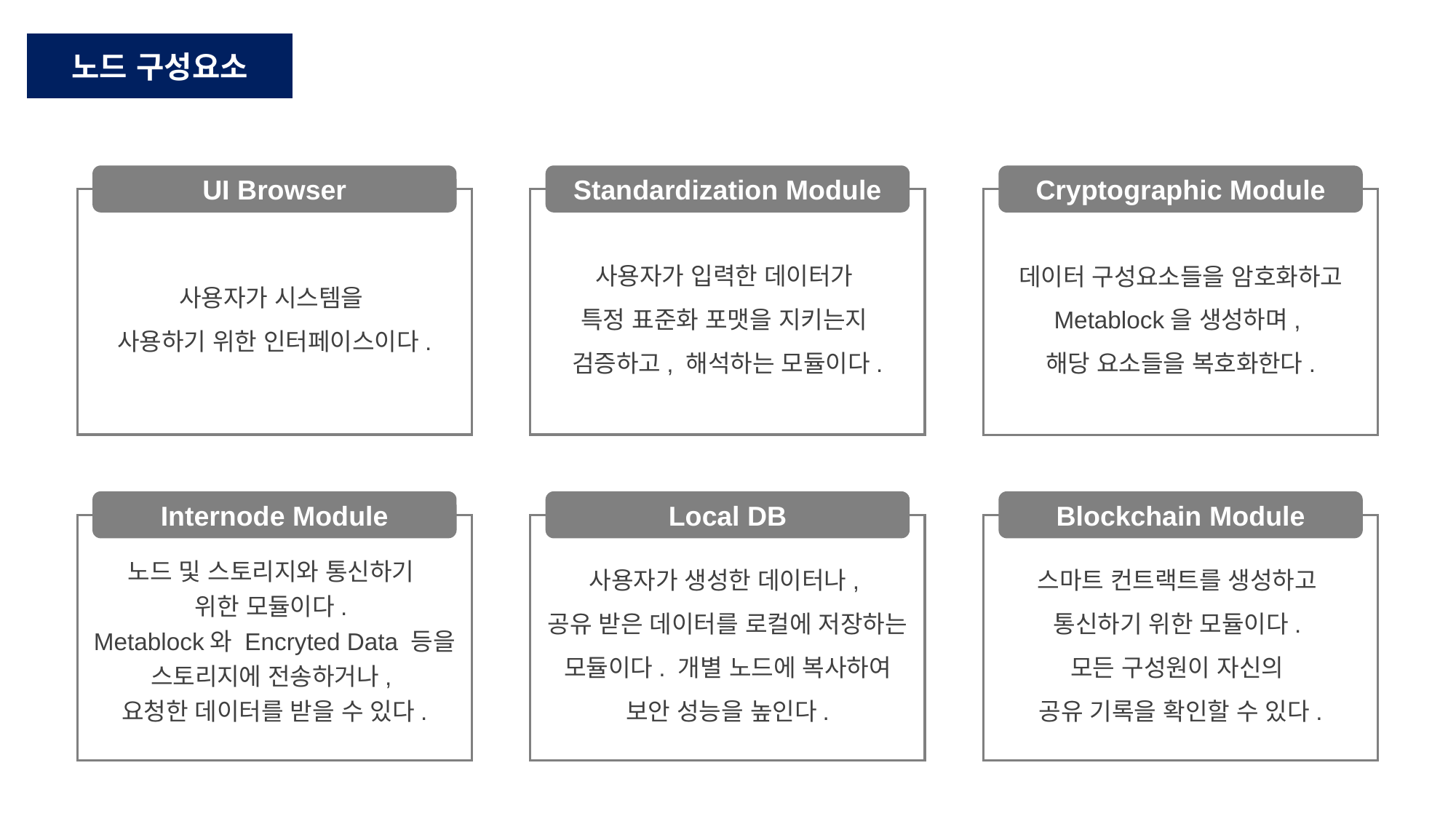

노드 구성요소
UI Browser
사용자가 시스템을
사용하기 위한 인터페이스이다.
Standardization Module
사용자가 입력한 데이터가
특정 표준화 포맷을 지키는지
검증하고, 해석하는 모듈이다.
Cryptographic Module
데이터 구성요소들을 암호화하고 Metablock을 생성하며,
해당 요소들을 복호화한다.
Internode Module
노드 및 스토리지와 통신하기
위한 모듈이다.
Metablock와 Encryted Data 등을 스토리지에 전송하거나,
요청한 데이터를 받을 수 있다.
Local DB
사용자가 생성한 데이터나,
공유 받은 데이터를 로컬에 저장하는 모듈이다. 개별 노드에 복사하여 보안 성능을 높인다.
Blockchain Module
스마트 컨트랙트를 생성하고
통신하기 위한 모듈이다.
모든 구성원이 자신의
공유 기록을 확인할 수 있다.